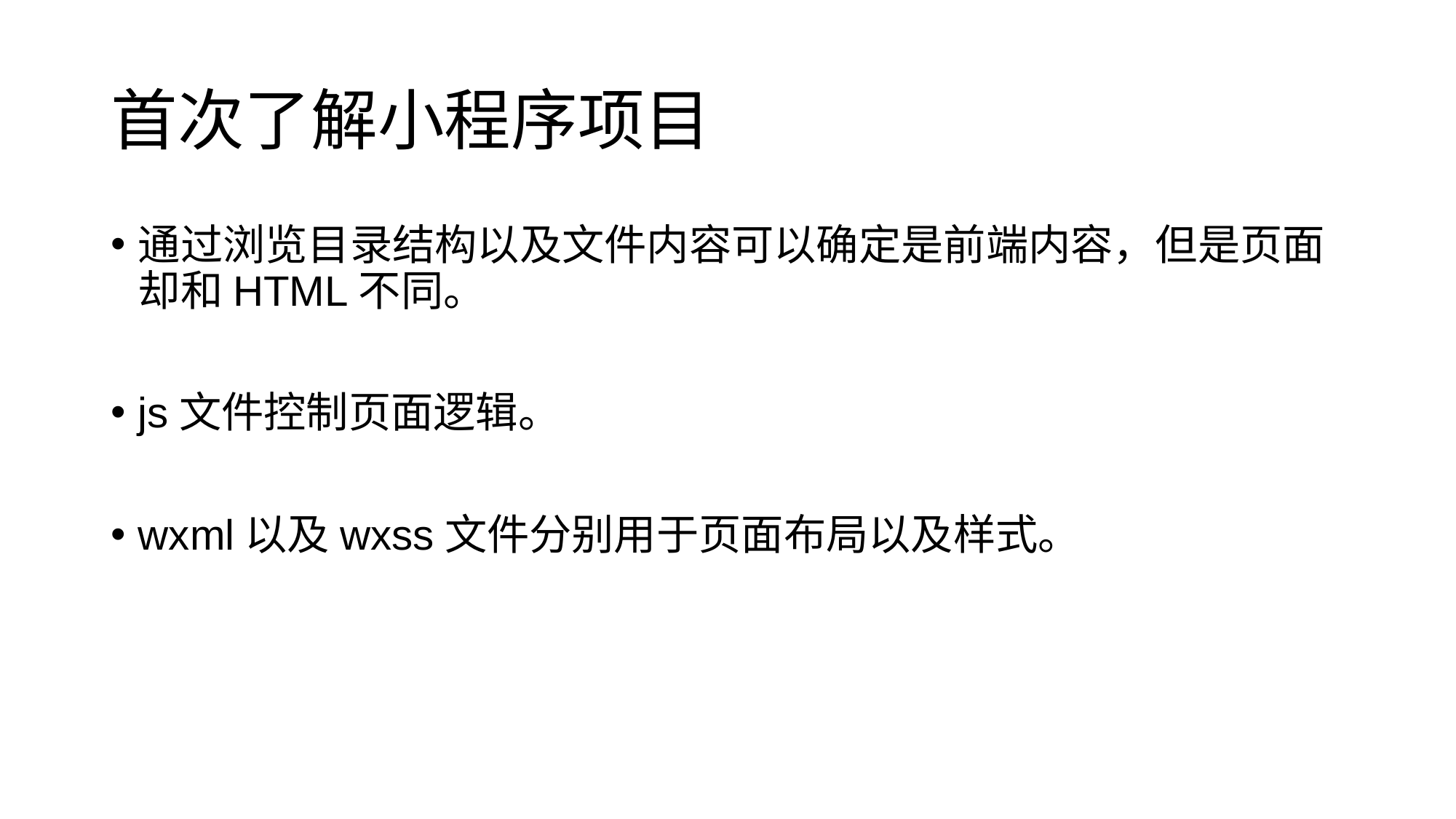

# 首次了解小程序项目
通过浏览目录结构以及文件内容可以确定是前端内容，但是页面却和HTML不同。

js文件控制页面逻辑。

wxml以及wxss文件分别用于页面布局以及样式。